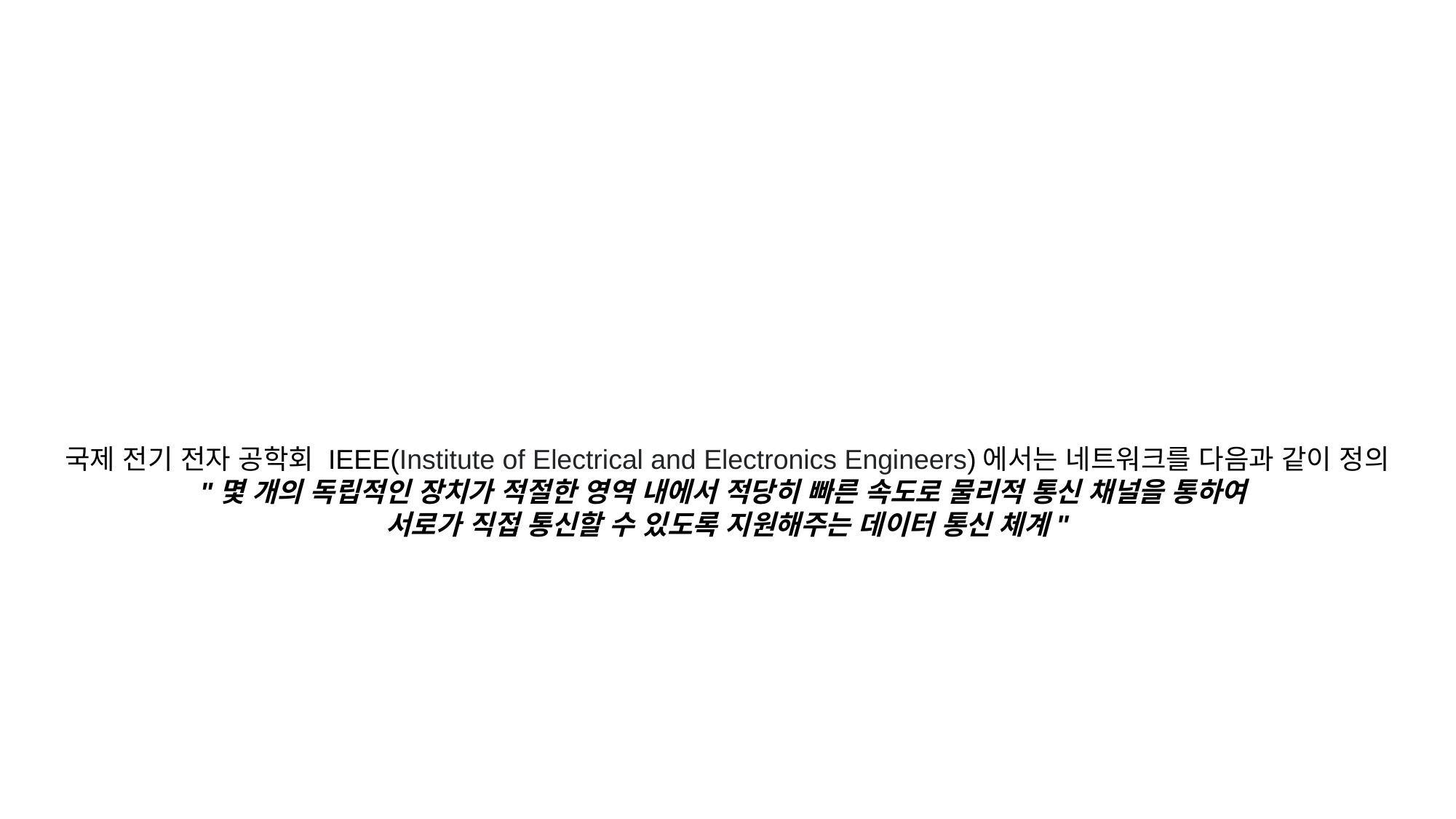

국제 전기 전자 공학회 IEEE(Institute of Electrical and Electronics Engineers)에서는 네트워크를 다음과 같이 정의
"몇 개의 독립적인 장치가 적절한 영역 내에서 적당히 빠른 속도로 물리적 통신 채널을 통하여
서로가 직접 통신할 수 있도록 지원해주는 데이터 통신 체계"